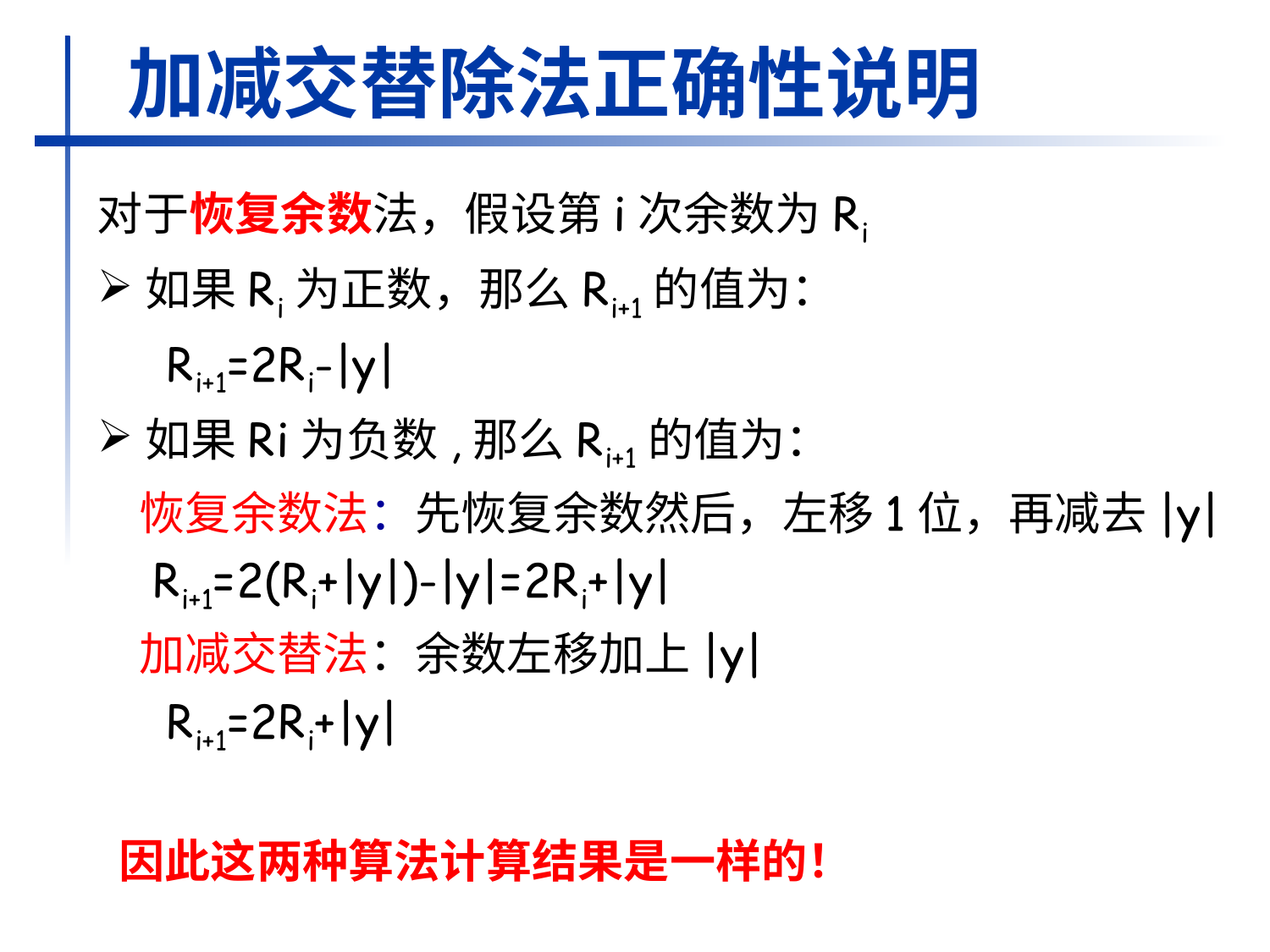

加减交替除法正确性说明
对于恢复余数法，假设第i次余数为Ri
如果Ri为正数，那么Ri+1的值为：
     Ri+1=2Ri-|y|
如果Ri为负数,那么Ri+1的值为：
   恢复余数法：先恢复余数然后，左移1位，再减去|y|
    Ri+1=2(Ri+|y|)-|y|=2Ri+|y|
   加减交替法：余数左移加上|y|
     Ri+1=2Ri+|y|

 因此这两种算法计算结果是一样的！